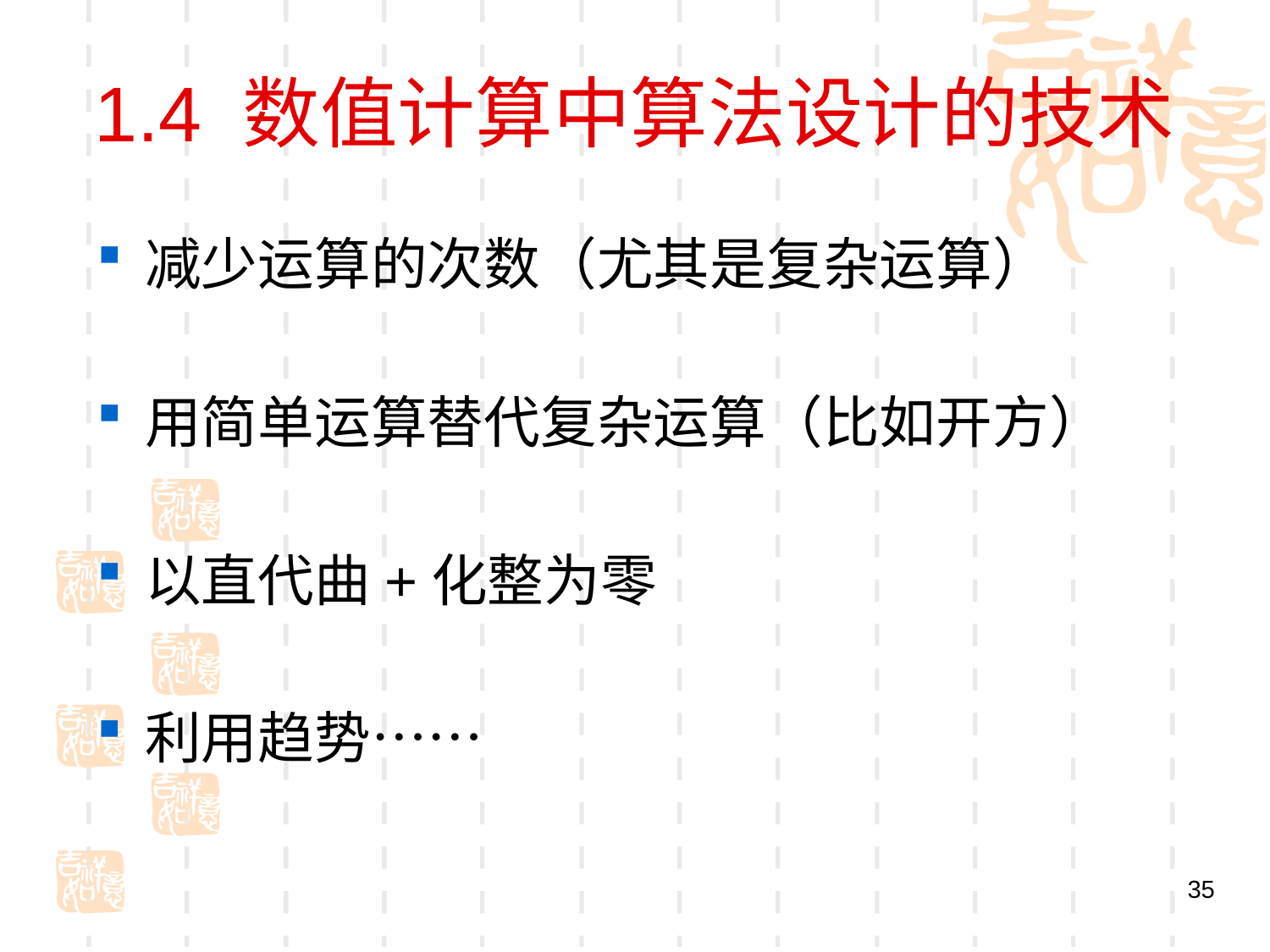

# 1.4 数值计算中算法设计的技术
减少运算的次数（尤其是复杂运算）

用简单运算替代复杂运算（比如开方）

以直代曲+化整为零

利用趋势……
35